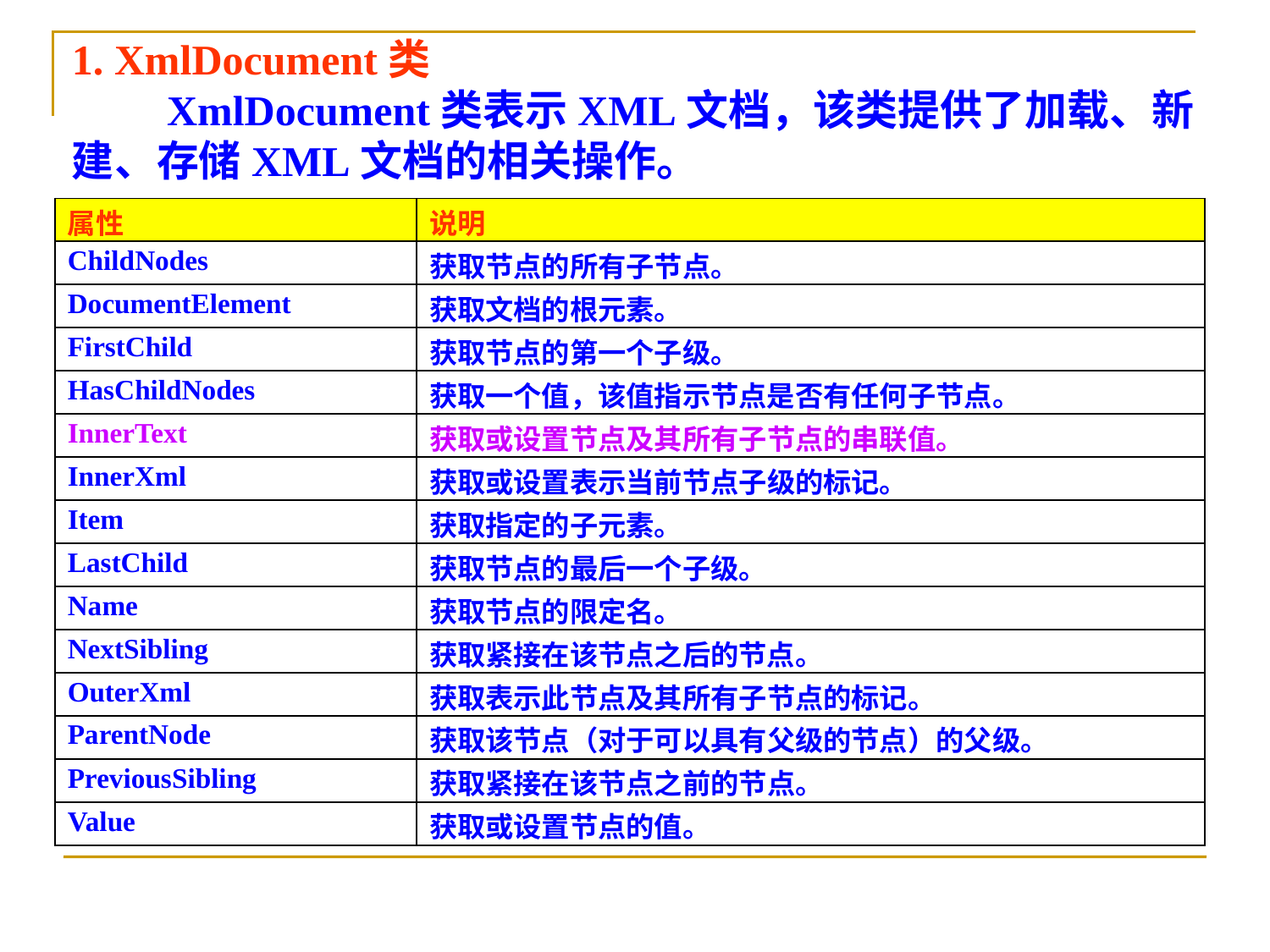

1. XmlDocument类
　　XmlDocument类表示XML文档，该类提供了加载、新建、存储XML文档的相关操作。
| 属性 | 说明 |
| --- | --- |
| ChildNodes | 获取节点的所有子节点。 |
| DocumentElement | 获取文档的根元素。 |
| FirstChild | 获取节点的第一个子级。 |
| HasChildNodes | 获取一个值，该值指示节点是否有任何子节点。 |
| InnerText | 获取或设置节点及其所有子节点的串联值。 |
| InnerXml | 获取或设置表示当前节点子级的标记。 |
| Item | 获取指定的子元素。 |
| LastChild | 获取节点的最后一个子级。 |
| Name | 获取节点的限定名。 |
| NextSibling | 获取紧接在该节点之后的节点。 |
| OuterXml | 获取表示此节点及其所有子节点的标记。 |
| ParentNode | 获取该节点（对于可以具有父级的节点）的父级。 |
| PreviousSibling | 获取紧接在该节点之前的节点。 |
| Value | 获取或设置节点的值。 |